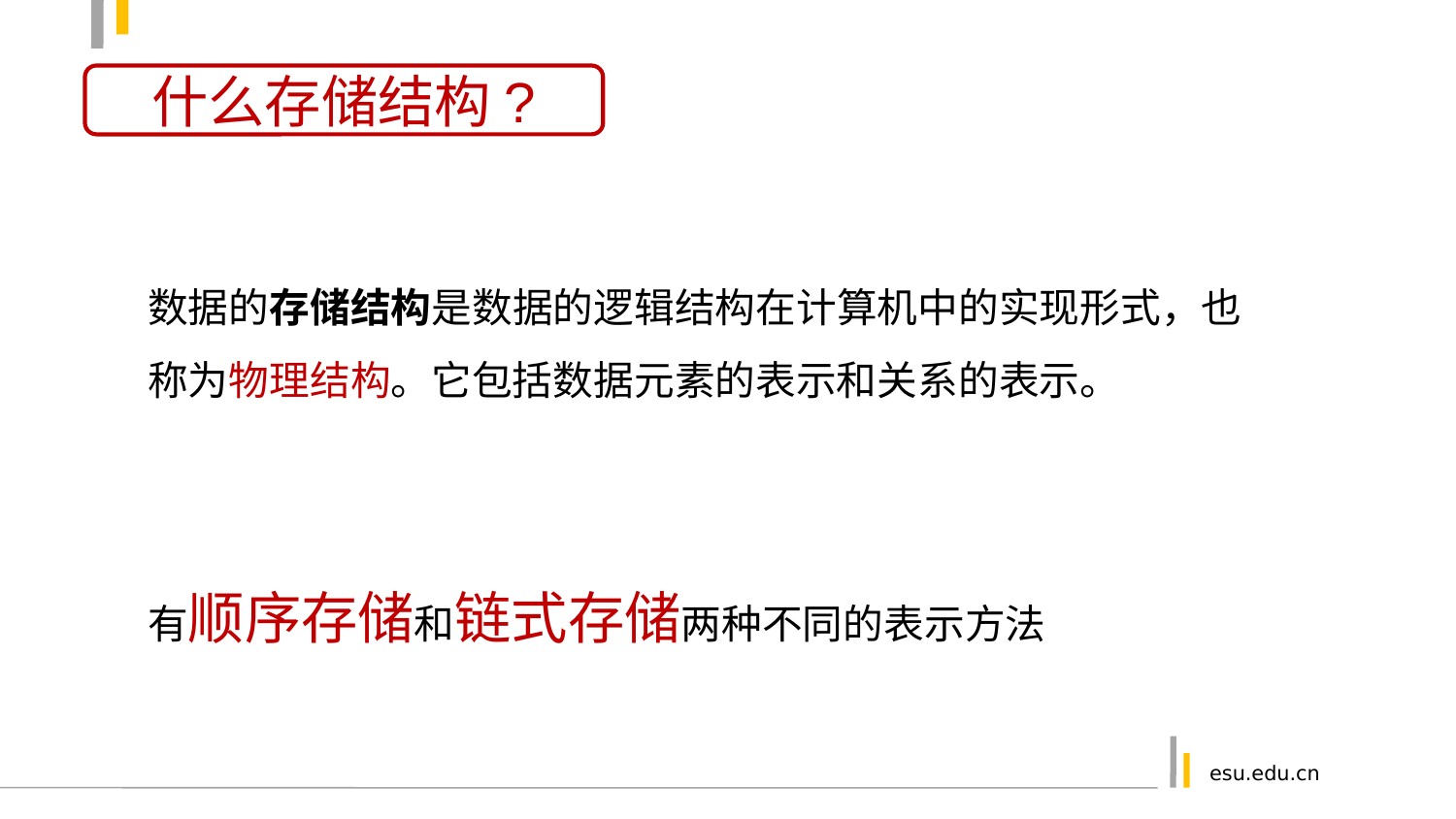

什么存储结构?
数据的存储结构是数据的逻辑结构在计算机中的实现形式，也称为物理结构。它包括数据元素的表示和关系的表示。

有顺序存储和链式存储两种不同的表示方法